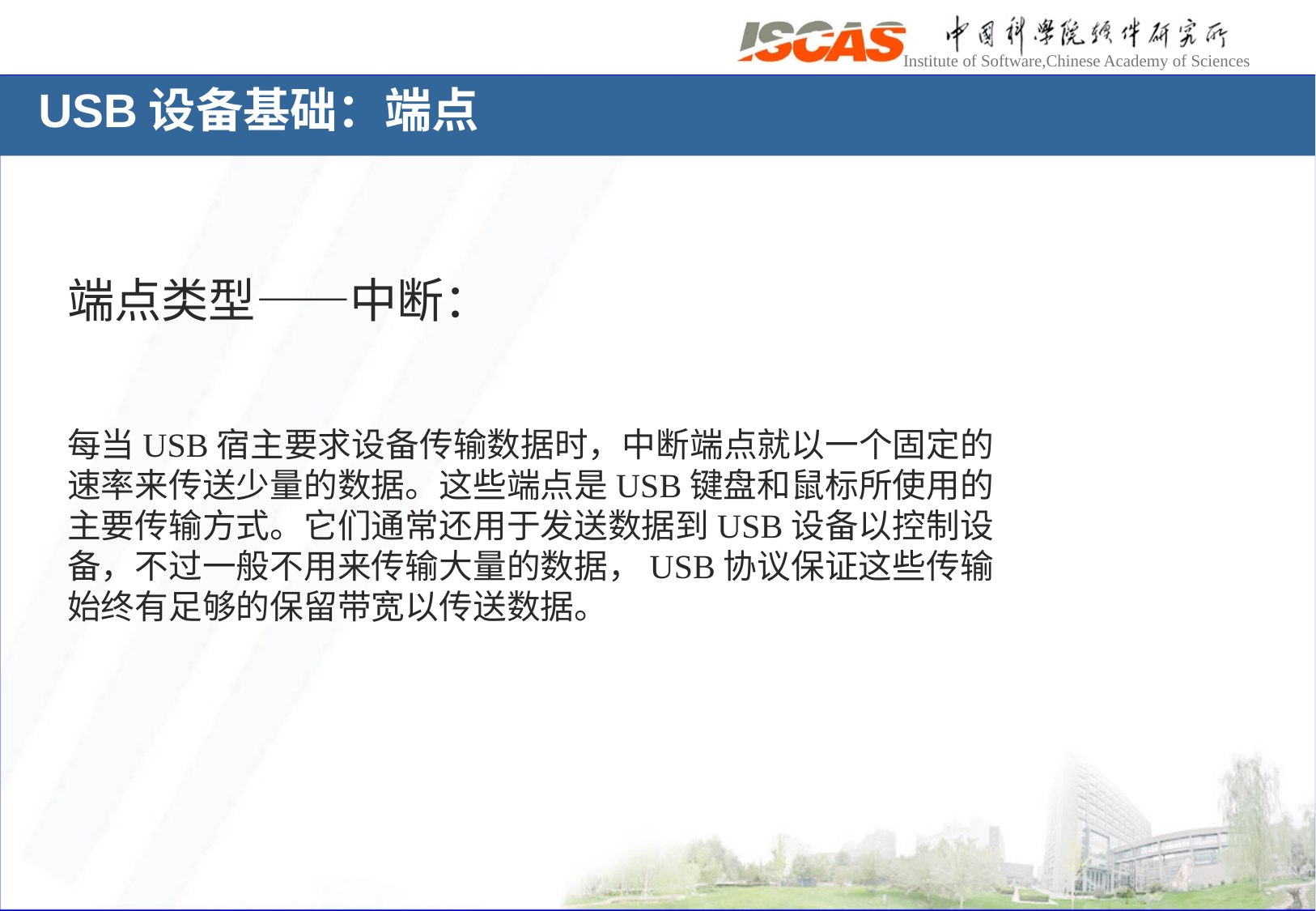

# USB设备基础：端点
端点类型——中断：

每当USB宿主要求设备传输数据时，中断端点就以一个固定的速率来传送少量的数据。这些端点是USB键盘和鼠标所使用的主要传输方式。它们通常还用于发送数据到USB设备以控制设备，不过一般不用来传输大量的数据，USB协议保证这些传输始终有足够的保留带宽以传送数据。